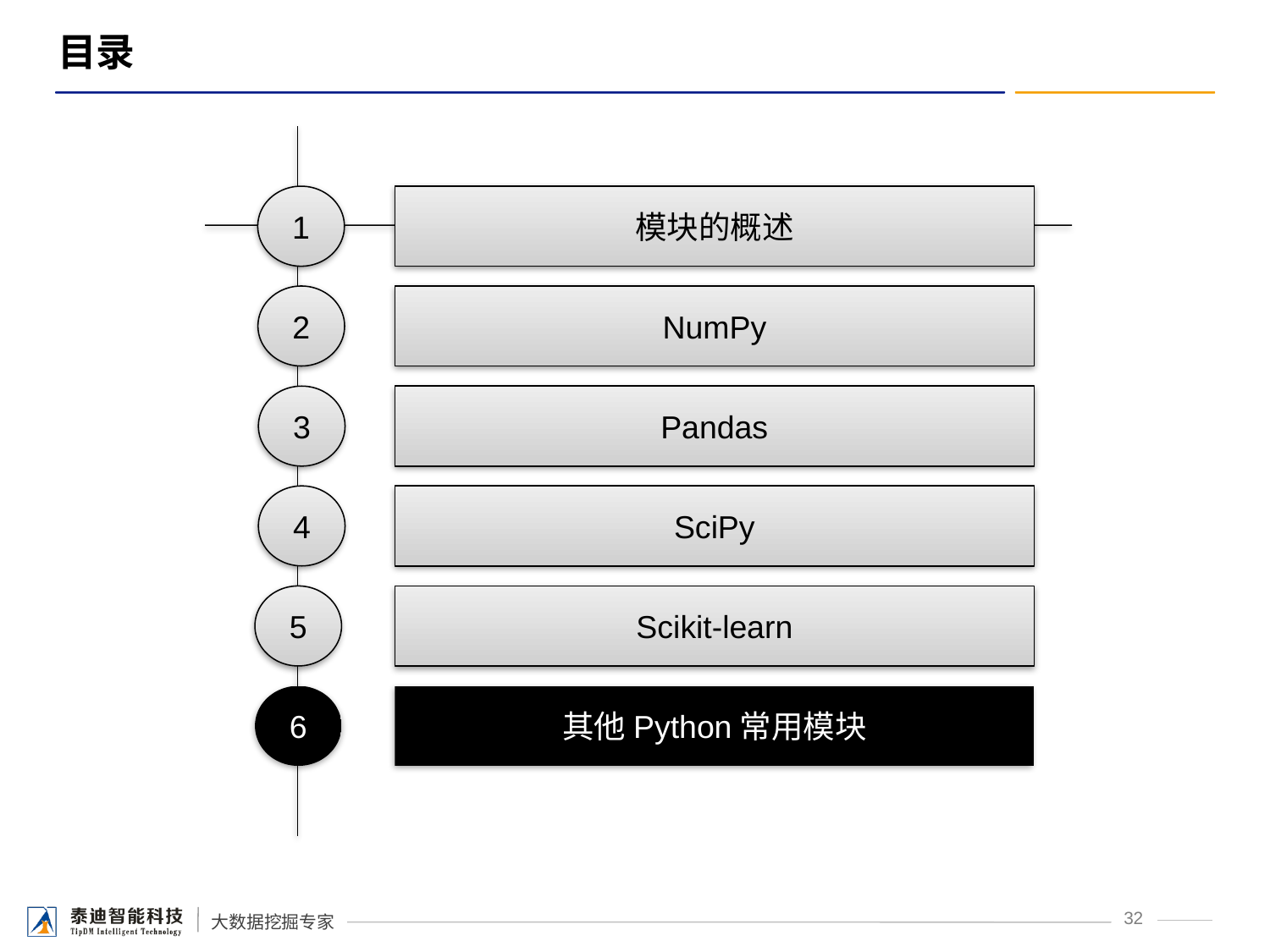

# 目录
1
模块的概述

2
NumPy
3
Pandas
4
SciPy
5
Scikit-learn
6
其他Python常用模块